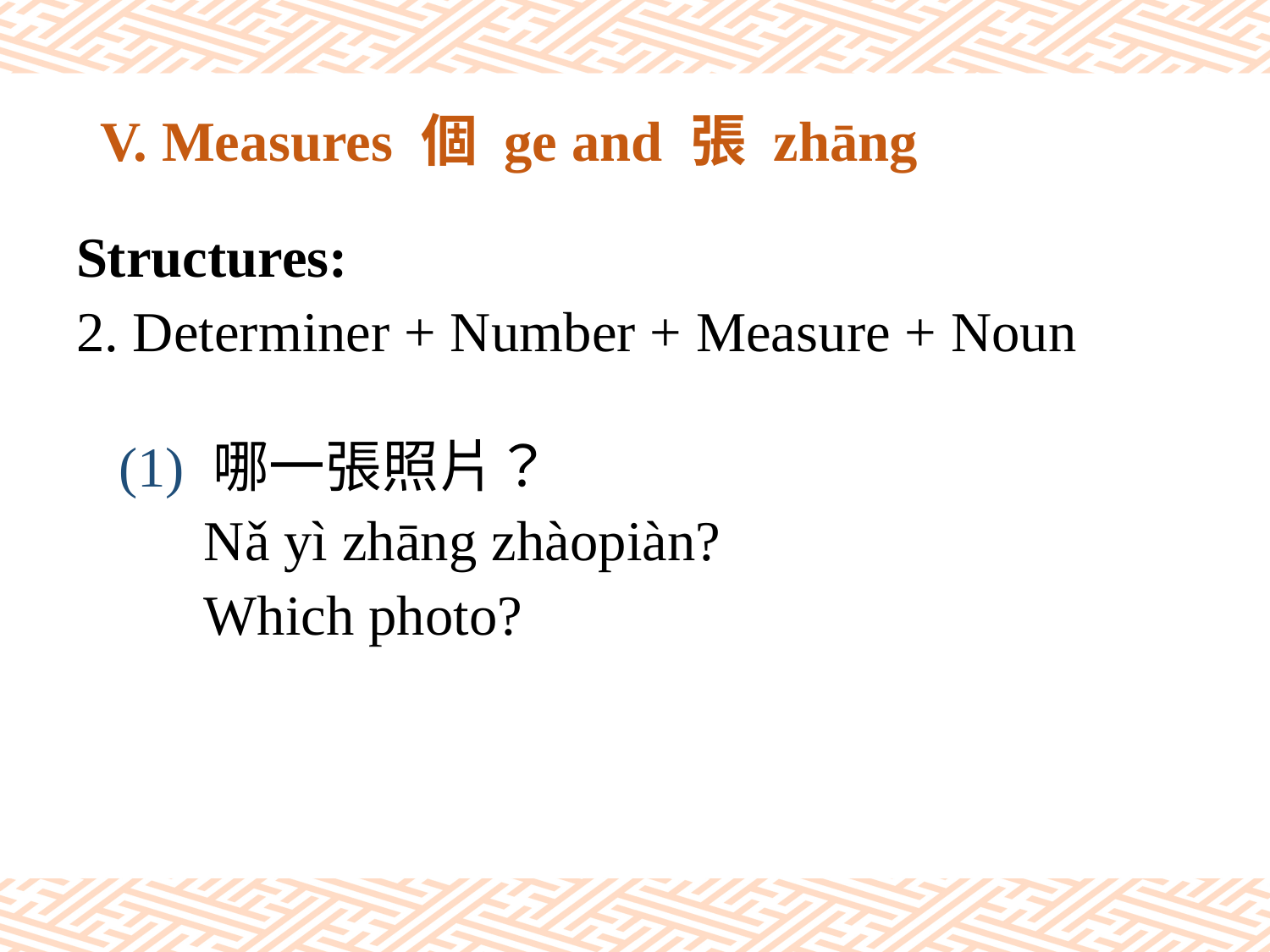

# V. Measures 個 ge and 張 zhāng
Structures:
2. Determiner + Number + Measure + Noun
   (1) 哪一張照片？
         Nǎ yì zhāng zhàopiàn?
         Which photo?